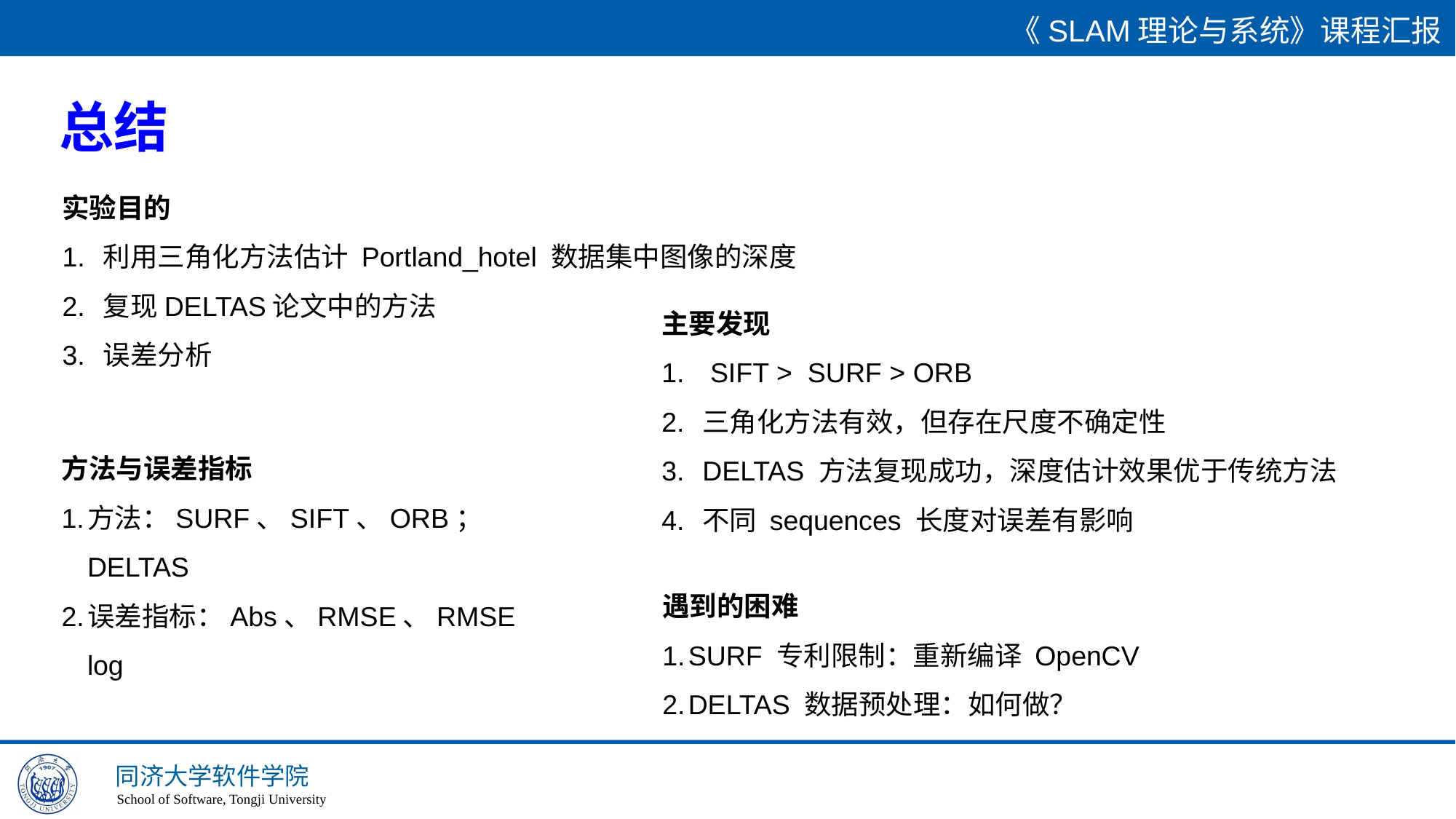

总结
实验目的
利用三角化方法估计 Portland_hotel 数据集中图像的深度
复现DELTAS论文中的方法
误差分析

主要发现
 SIFT >  SURF > ORB
三角化方法有效，但存在尺度不确定性
DELTAS 方法复现成功，深度估计效果优于传统方法
不同 sequences 长度对误差有影响
方法与误差指标
方法：SURF、SIFT、ORB；DELTAS
误差指标：Abs、RMSE、RMSE log
遇到的困难
SURF 专利限制：重新编译 OpenCV
DELTAS 数据预处理：如何做？